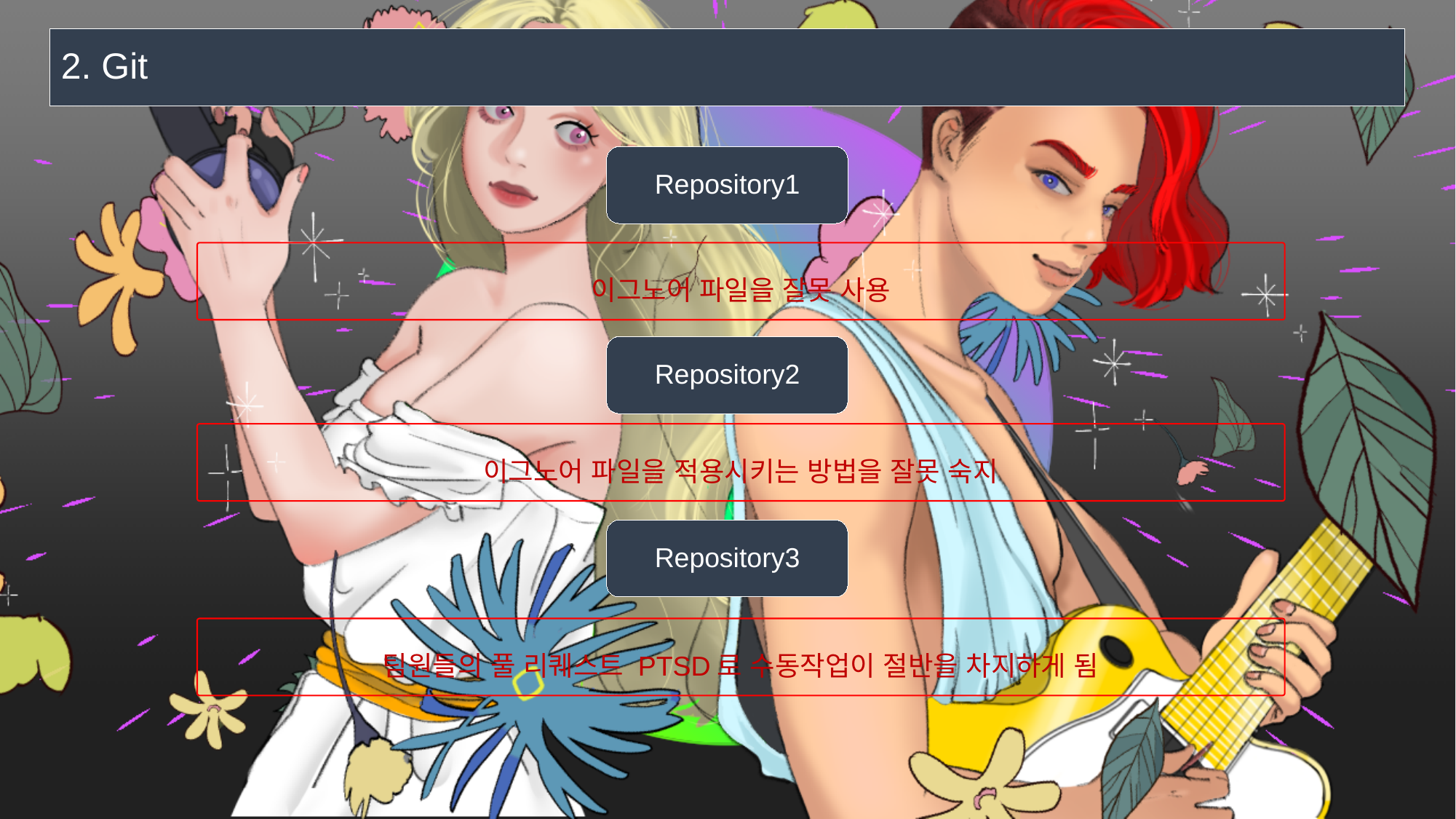

# 2. Git

Repository1
이그노어 파일을 잘못 사용
Repository2
이그노어 파일을 적용시키는 방법을 잘못 숙지
Repository3
팀원들의 풀 리퀘스트 PTSD로 수동작업이 절반을 차지하게 됨